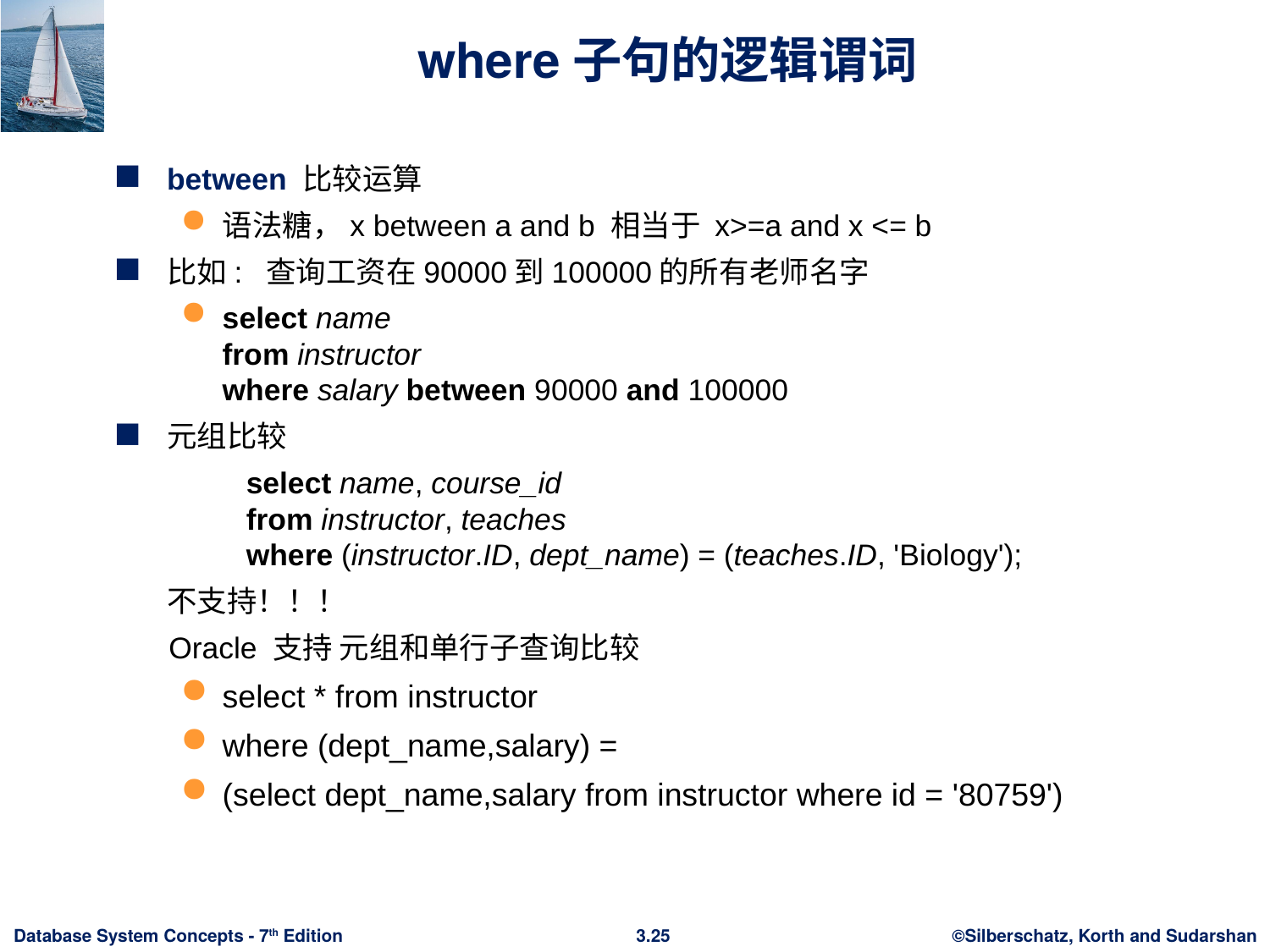

# where子句的逻辑谓词
between 比较运算
语法糖，x between a and b 相当于 x>=a and x <= b
比如:  查询工资在90000到100000的所有老师名字
select name
from instructor
where salary between 90000 and 100000
元组比较
	select name, course_id
	from instructor, teaches
	where (instructor.ID, dept_name) = (teaches.ID, 'Biology');
      不支持！！！
      Oracle 支持 元组和单行子查询比较
select * from instructor
where (dept_name,salary) =
(select dept_name,salary from instructor where id = '80759')